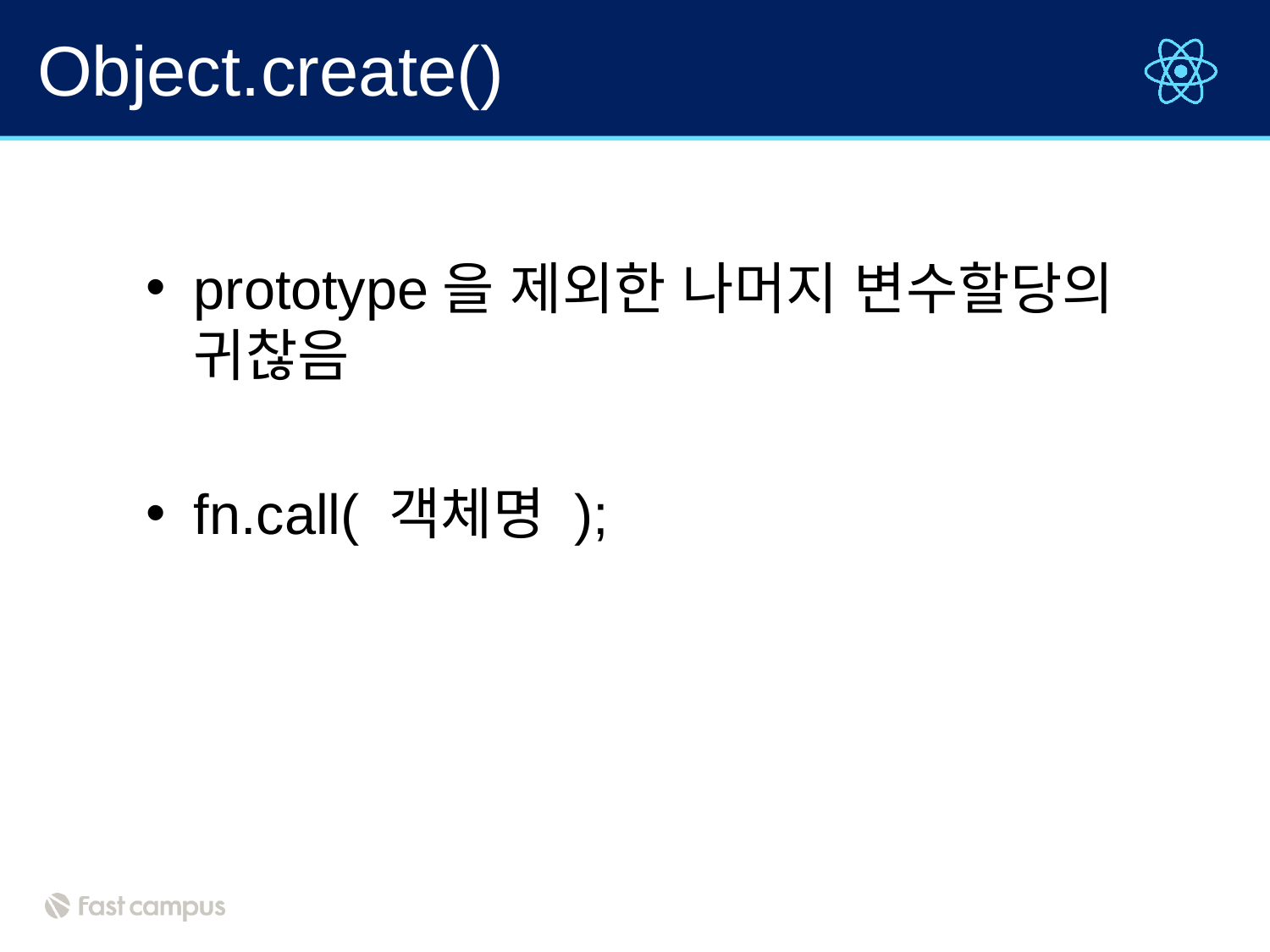

# Object.create()
prototype을 제외한 나머지 변수할당의 귀찮음

fn.call( 객체명 );